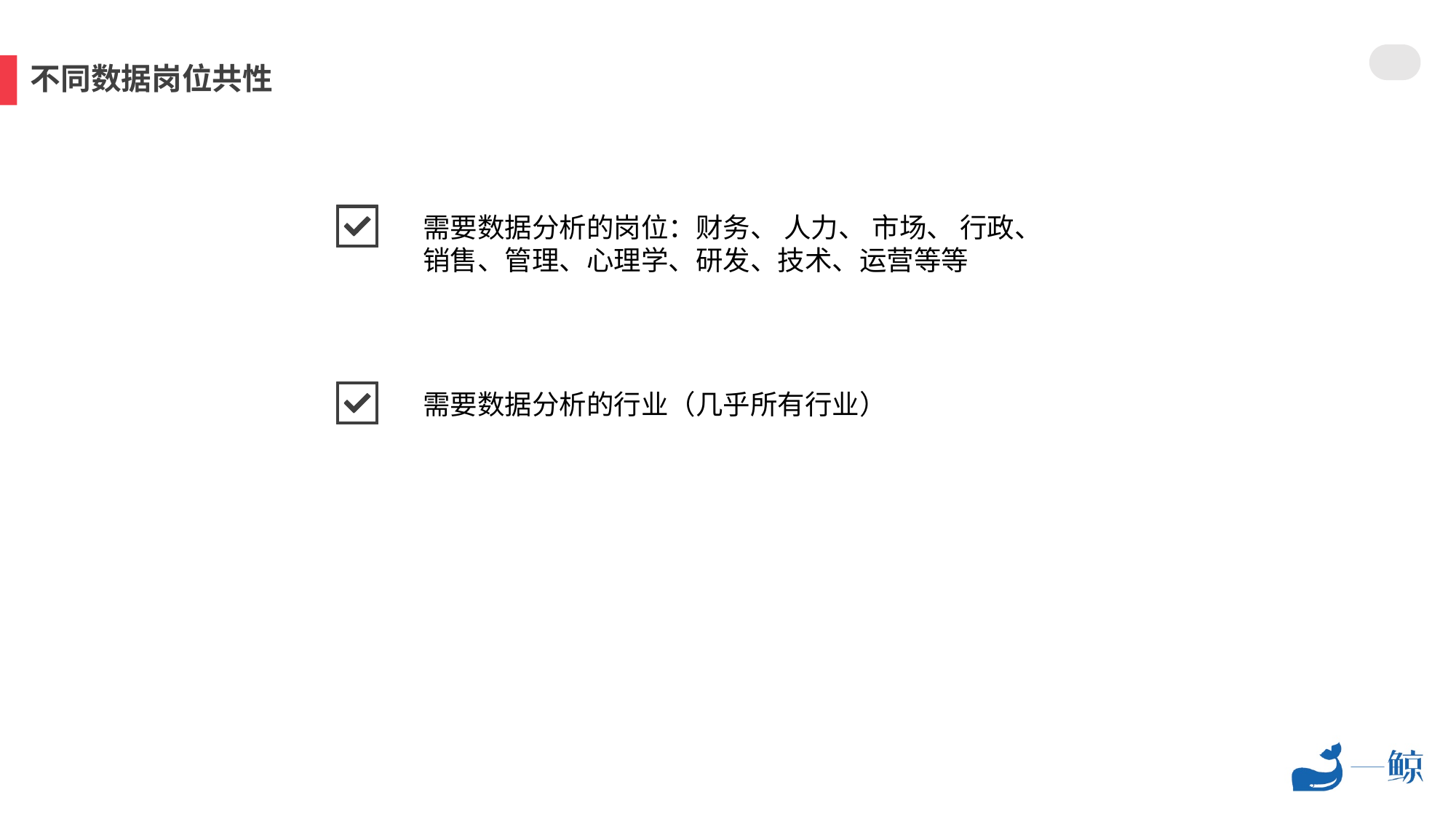

不同数据岗位共性

需要数据分析的岗位：财务、 人力、 市场、 行政、销售、管理、心理学、研发、技术、运营等等

需要数据分析的行业（几乎所有行业）